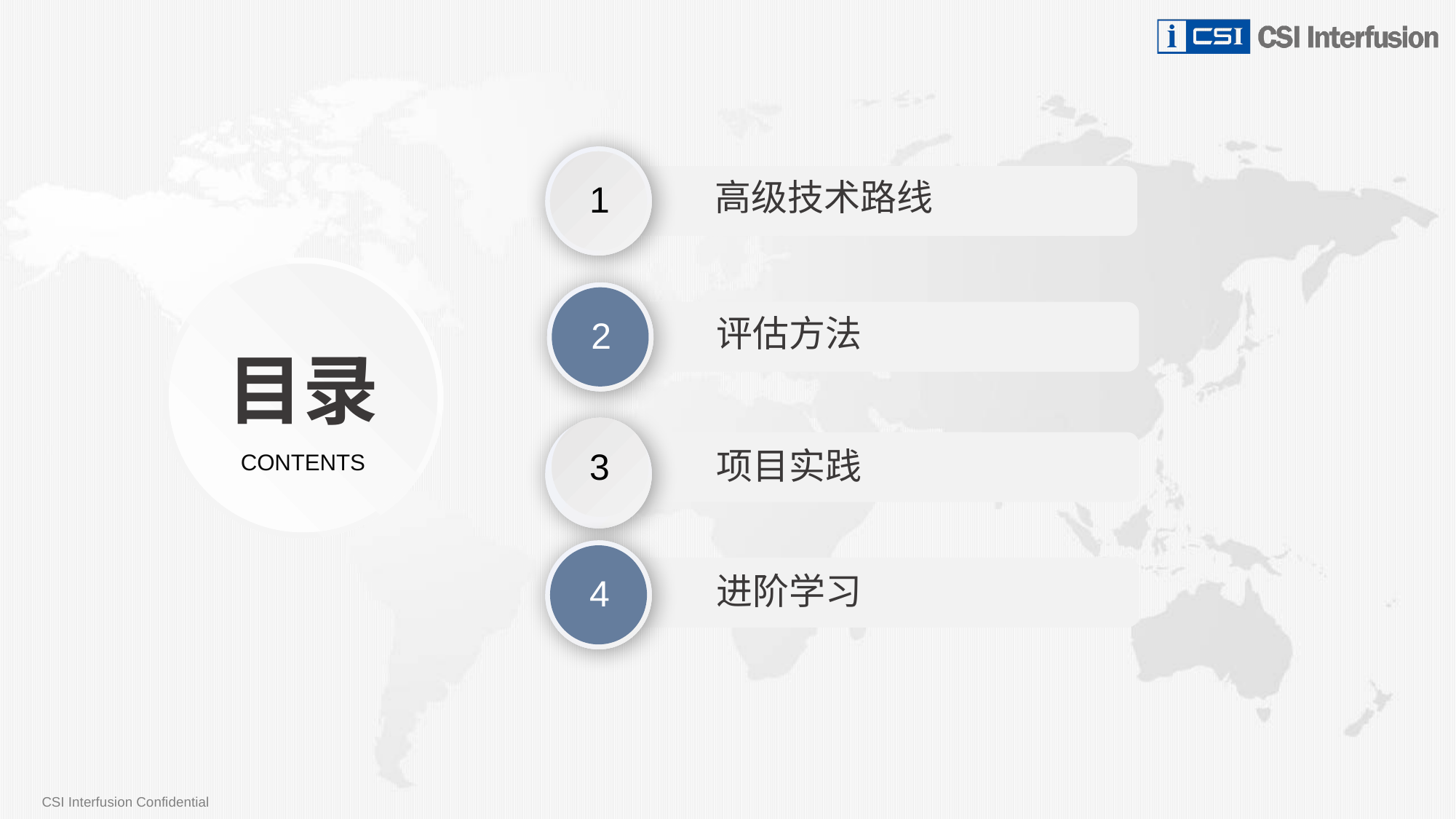

1

高级技术路线

2

评估方法

3

项目实践

4

进阶学习

目录
CONTENTS